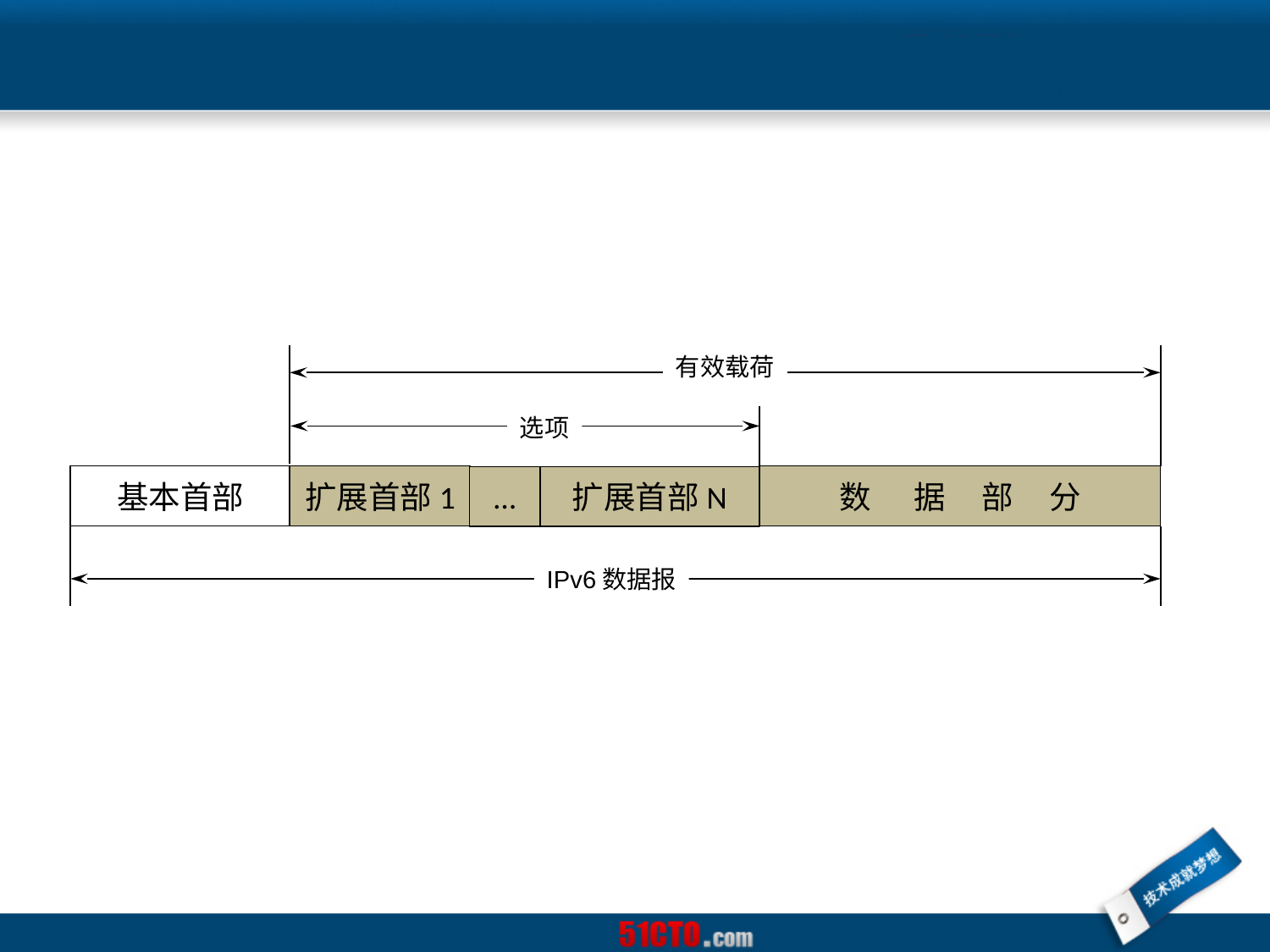

有效载荷
选项
基本首部
扩展首部1
数      据     部     分
…
扩展首部N
IPv6数据报